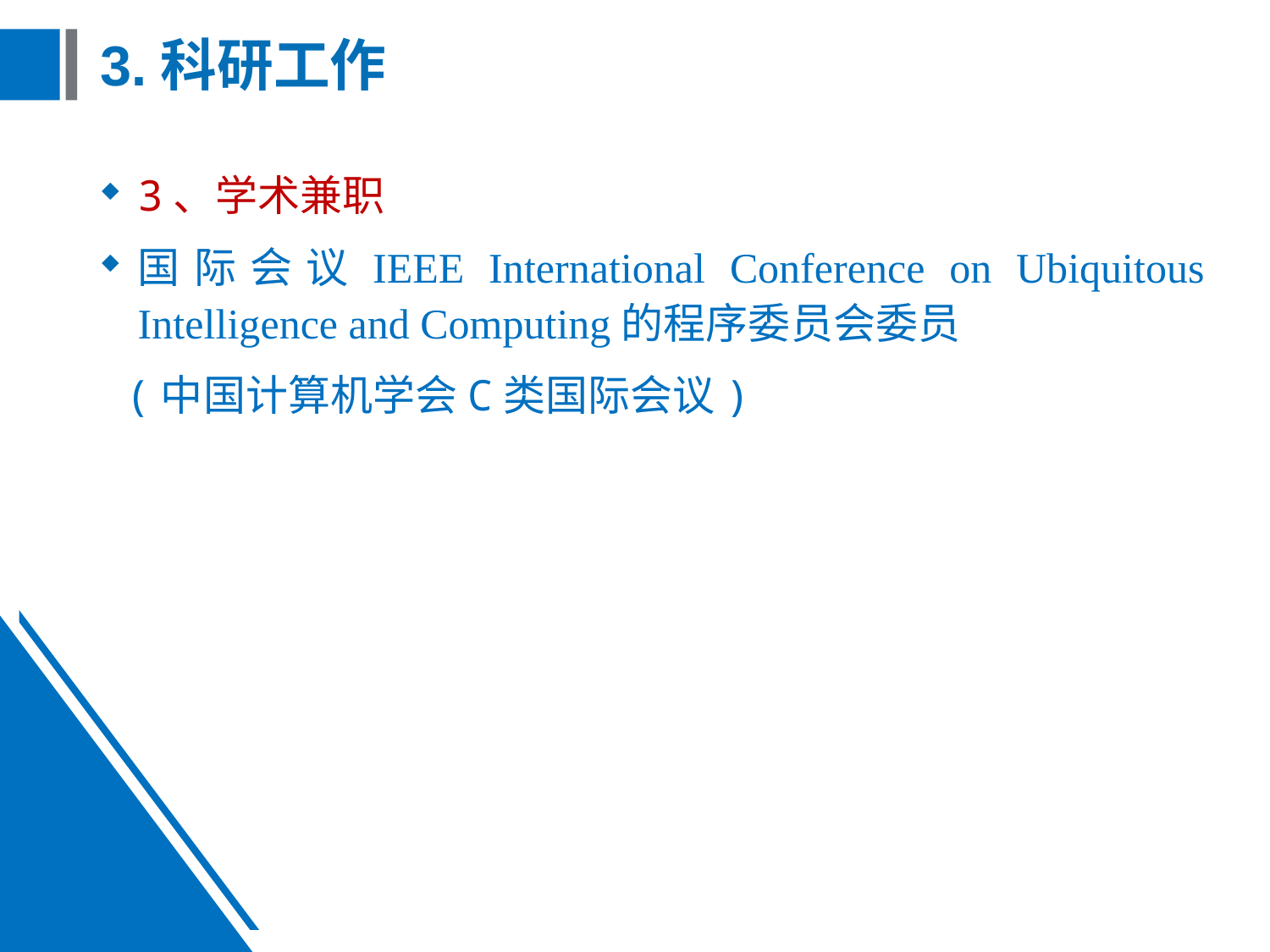

# 3.科研工作
3、学术兼职
国际会议IEEE International Conference on Ubiquitous Intelligence and Computing的程序委员会委员
 (中国计算机学会C类国际会议)